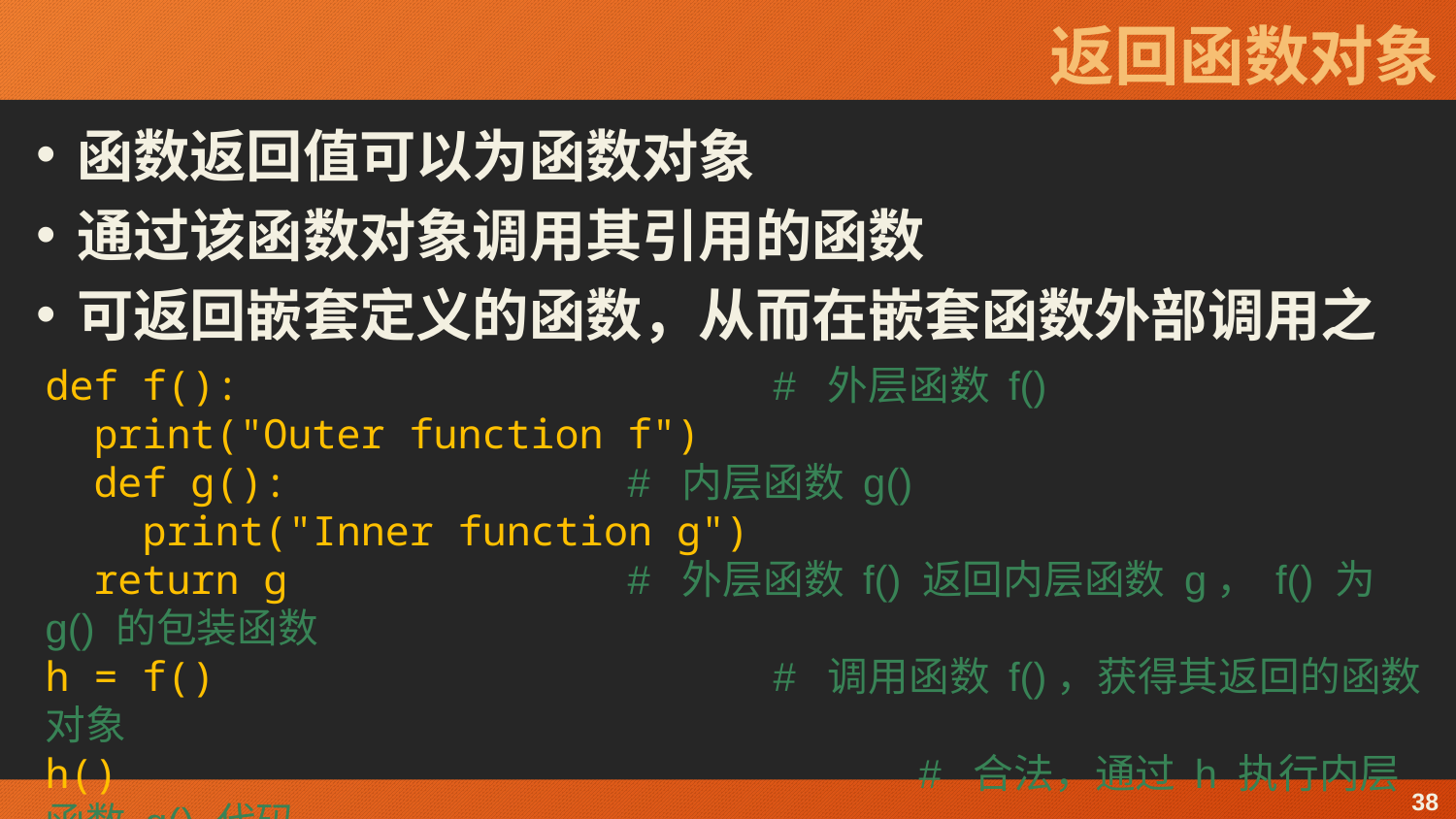

# 返回函数对象
函数返回值可以为函数对象
通过该函数对象调用其引用的函数
可返回嵌套定义的函数，从而在嵌套函数外部调用之
def f():				#  外层函数 f()
  print("Outer function f")
  def g():			#  内层函数 g()
    print("Inner function g")
  return g			#  外层函数 f() 返回内层函数 g， f() 为 g() 的包装函数
h = f()				#  调用函数 f()，获得其返回的函数对象
h()						#  合法，通过 h 执行内层函数 g() 代码
f()()					#  合法，省略量 h 定义
38